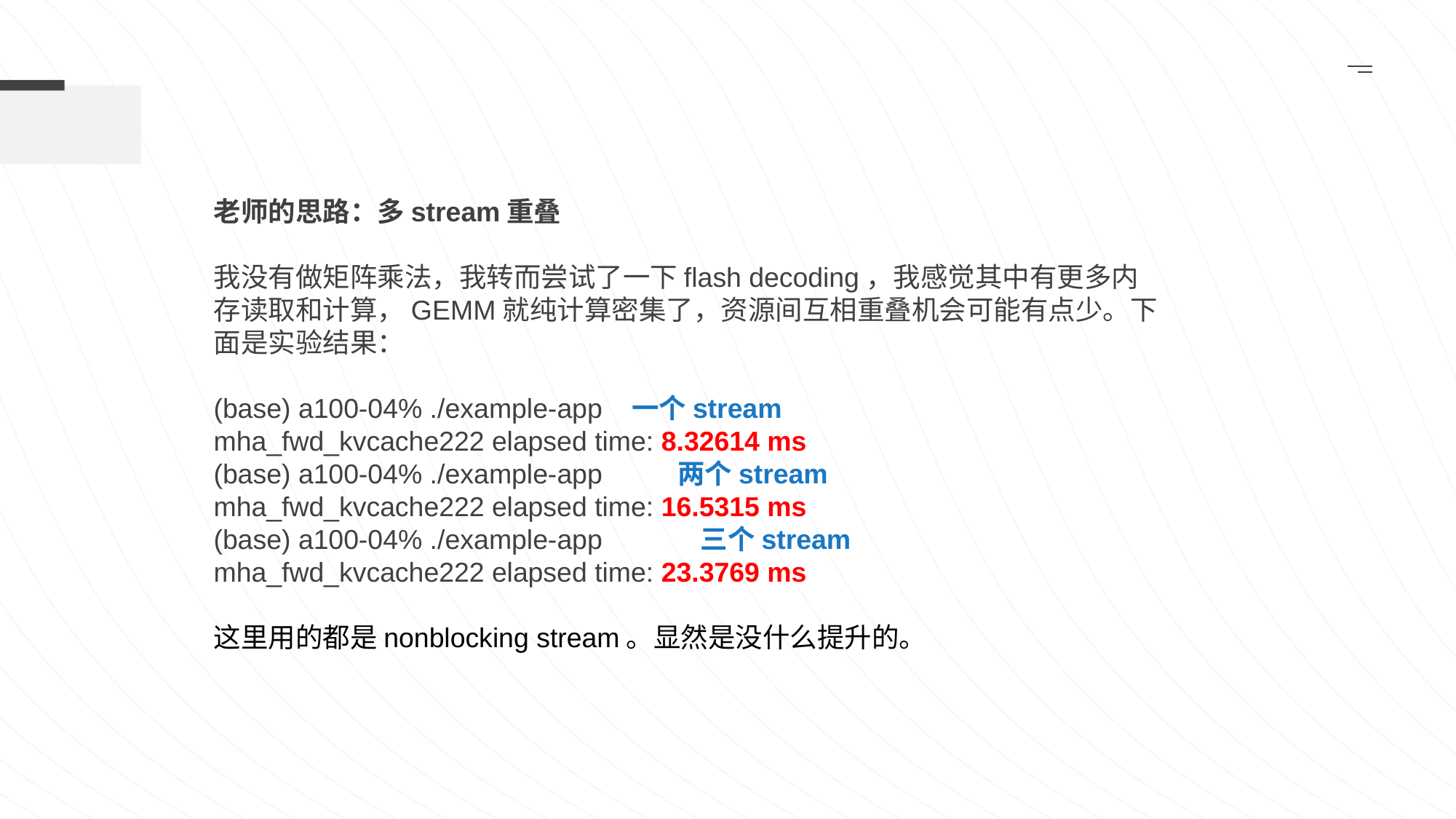

老师的思路：多stream重叠

我没有做矩阵乘法，我转而尝试了一下flash decoding，我感觉其中有更多内存读取和计算，GEMM就纯计算密集了，资源间互相重叠机会可能有点少。下面是实验结果：

(base) a100-04% ./example-app   一个stream
mha_fwd_kvcache222 elapsed time: 8.32614 ms
(base) a100-04% ./example-app         两个stream
mha_fwd_kvcache222 elapsed time: 16.5315 ms
(base) a100-04% ./example-app            三个stream
mha_fwd_kvcache222 elapsed time: 23.3769 ms

这里用的都是nonblocking stream。显然是没什么提升的。